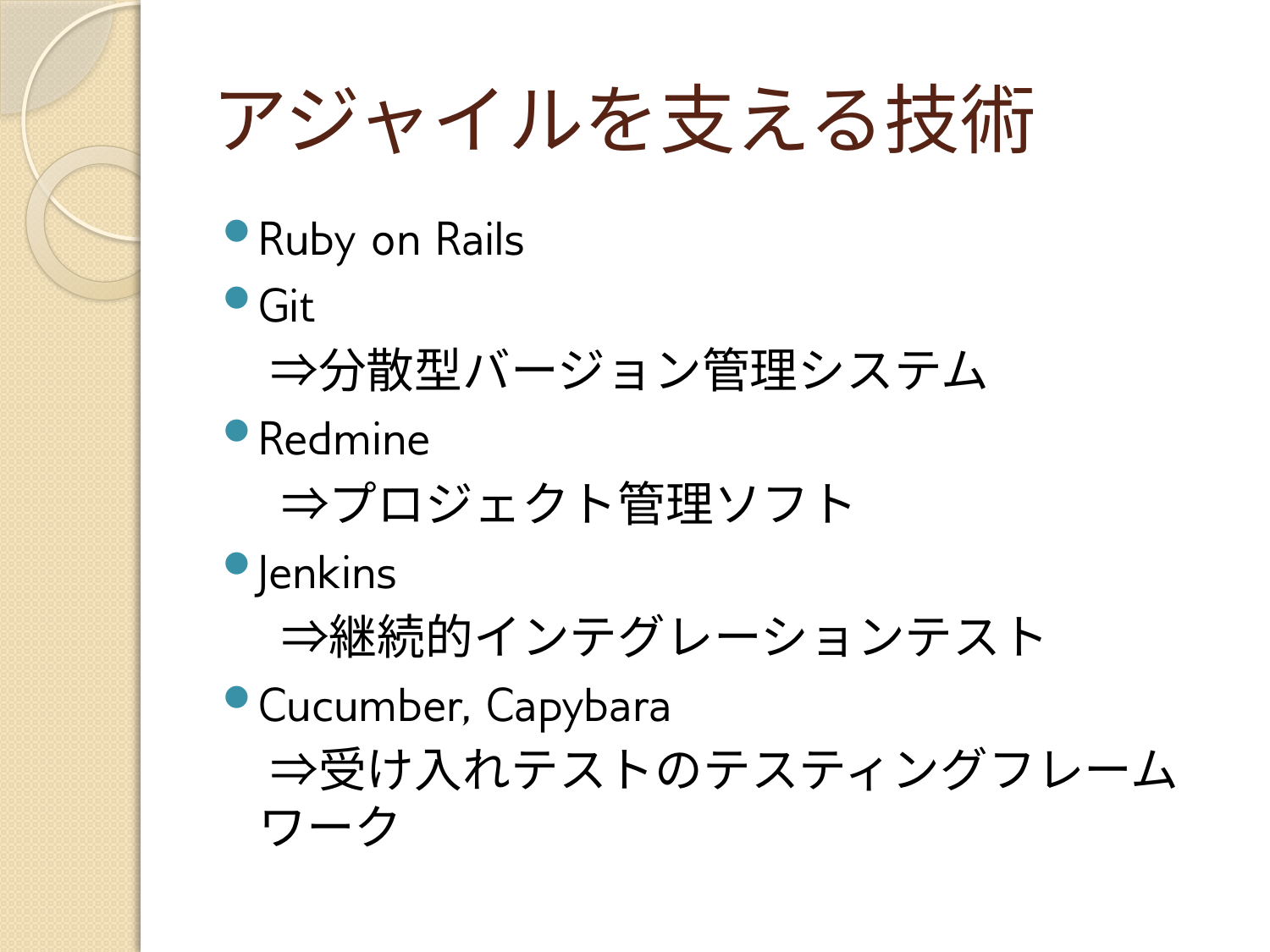

# アジャイルを支える技術
Ruby on Rails
Git
　⇒分散型バージョン管理システム
Redmine
　 ⇒プロジェクト管理ソフト
Jenkins
　 ⇒継続的インテグレーションテスト
Cucumber, Capybara
　⇒受け入れテストのテスティングフレームワーク